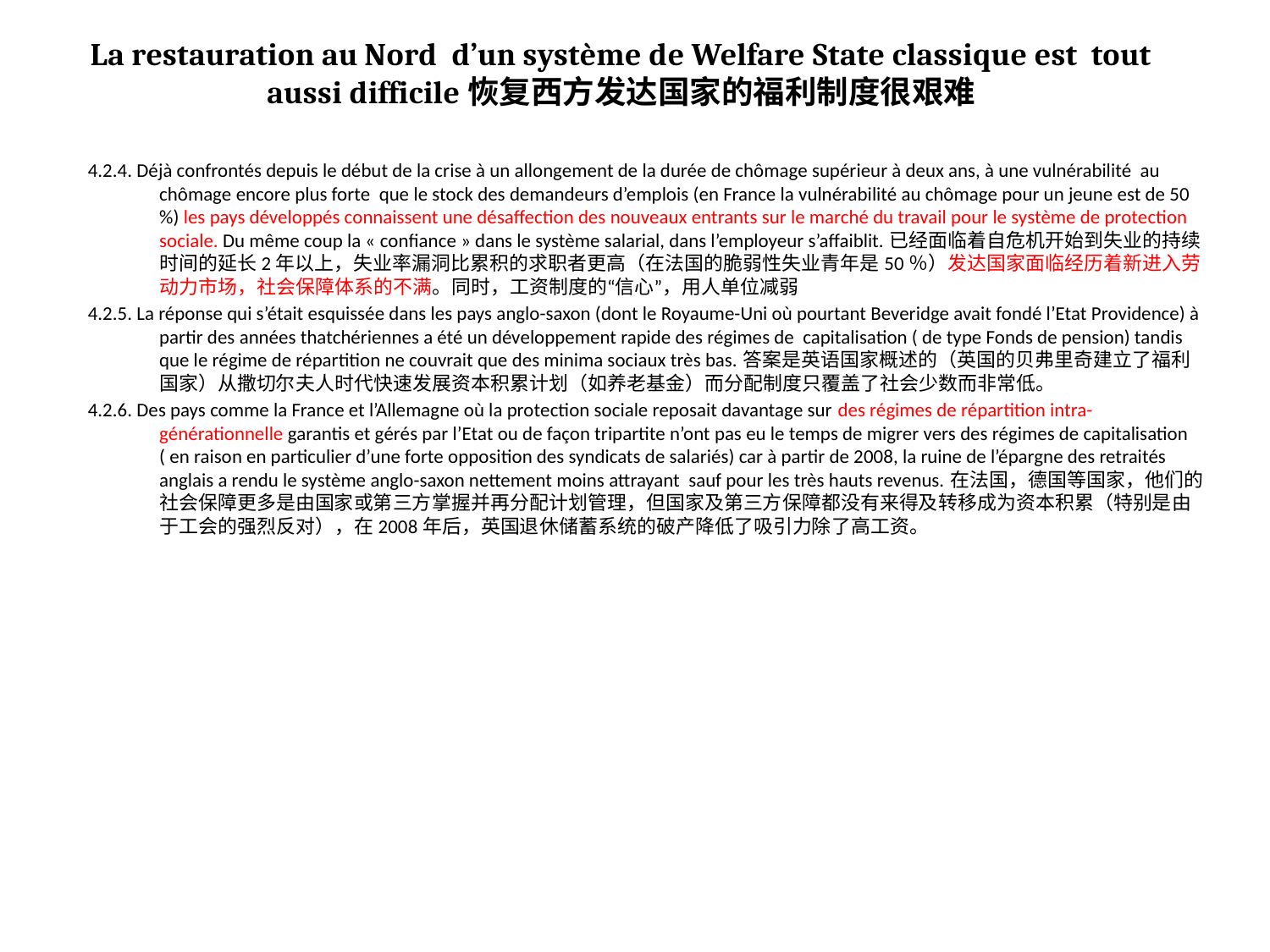

# La restauration au Nord  d’un système de Welfare State classique est  tout aussi difficile恢复西方发达国家的福利制度很艰难
4.2.4. Déjà confrontés depuis le début de la crise à un allongement de la durée de chômage supérieur à deux ans, à une vulnérabilité  au chômage encore plus forte  que le stock des demandeurs d’emplois (en France la vulnérabilité au chômage pour un jeune est de 50 %) les pays développés connaissent une désaffection des nouveaux entrants sur le marché du travail pour le système de protection sociale. Du même coup la « confiance » dans le système salarial, dans l’employeur s’affaiblit.已经面临着自危机开始到失业的持续时间的延长2年以上，失业率漏洞比累积的求职者更高（在法国的脆弱性失业青年是50％）发达国家面临经历着新进入劳动力市场，社会保障体系的不满。同时，工资制度的“信心”，用人单位减弱
4.2.5. La réponse qui s’était esquissée dans les pays anglo-saxon (dont le Royaume-Uni où pourtant Beveridge avait fondé l’Etat Providence) à partir des années thatchériennes a été un développement rapide des régimes de  capitalisation ( de type Fonds de pension) tandis que le régime de répartition ne couvrait que des minima sociaux très bas.答案是英语国家概述的（英国的贝弗里奇建立了福利国家）从撒切尔夫人时代快速发展资本积累计划（如养老基金）而分配制度只覆盖了社会少数而非常低。
4.2.6. Des pays comme la France et l’Allemagne où la protection sociale reposait davantage sur des régimes de répartition intra-générationnelle garantis et gérés par l’Etat ou de façon tripartite n’ont pas eu le temps de migrer vers des régimes de capitalisation ( en raison en particulier d’une forte opposition des syndicats de salariés) car à partir de 2008, la ruine de l’épargne des retraités anglais a rendu le système anglo-saxon nettement moins attrayant  sauf pour les très hauts revenus.在法国，德国等国家，他们的社会保障更多是由国家或第三方掌握并再分配计划管理，但国家及第三方保障都没有来得及转移成为资本积累（特别是由于工会的强烈反对），在2008年后，英国退休储蓄系统的破产降低了吸引力除了高工资。